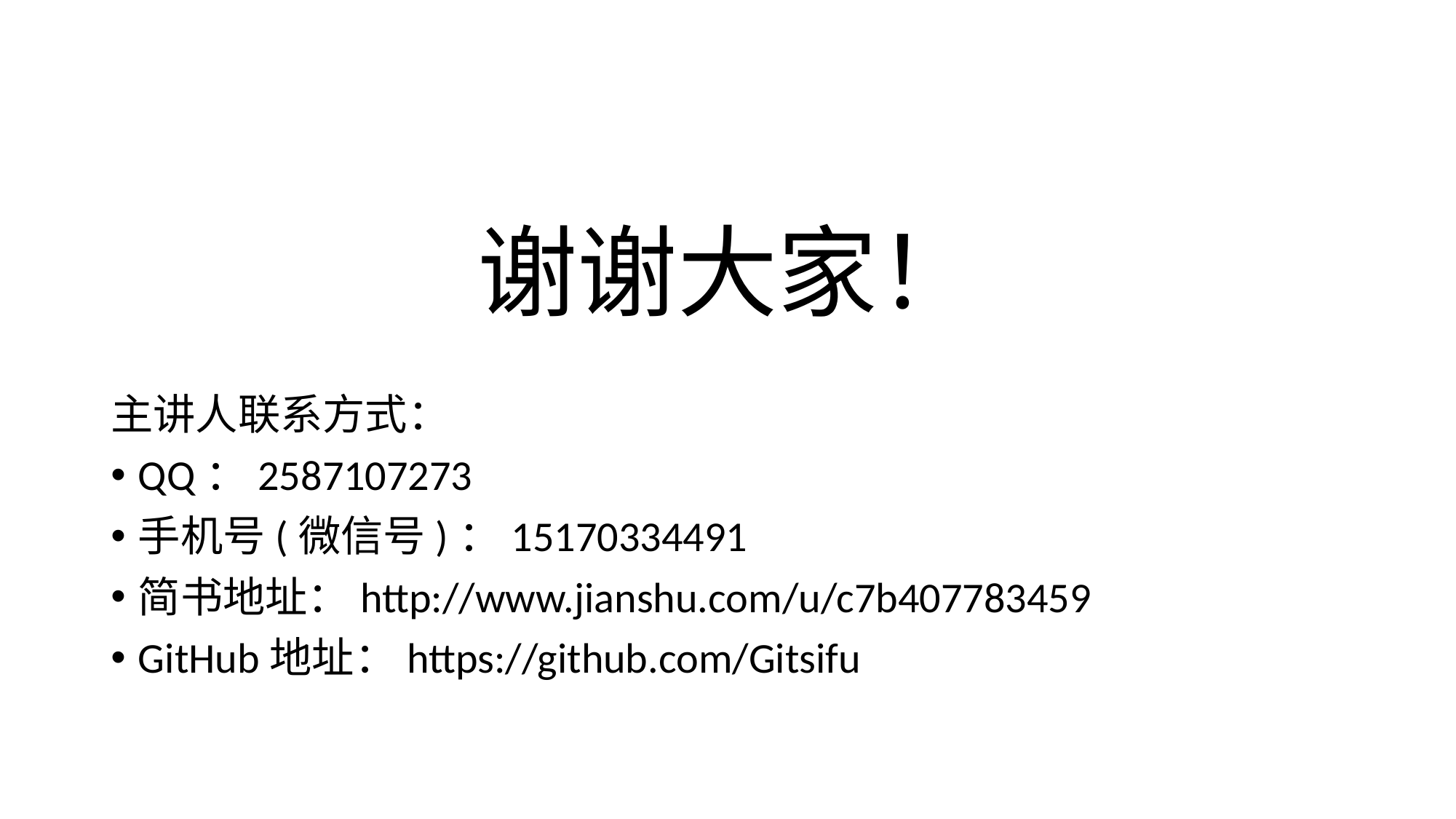

# 谢谢大家！
主讲人联系方式：
QQ：2587107273
手机号(微信号)：15170334491
简书地址：http://www.jianshu.com/u/c7b407783459
GitHub地址：https://github.com/Gitsifu